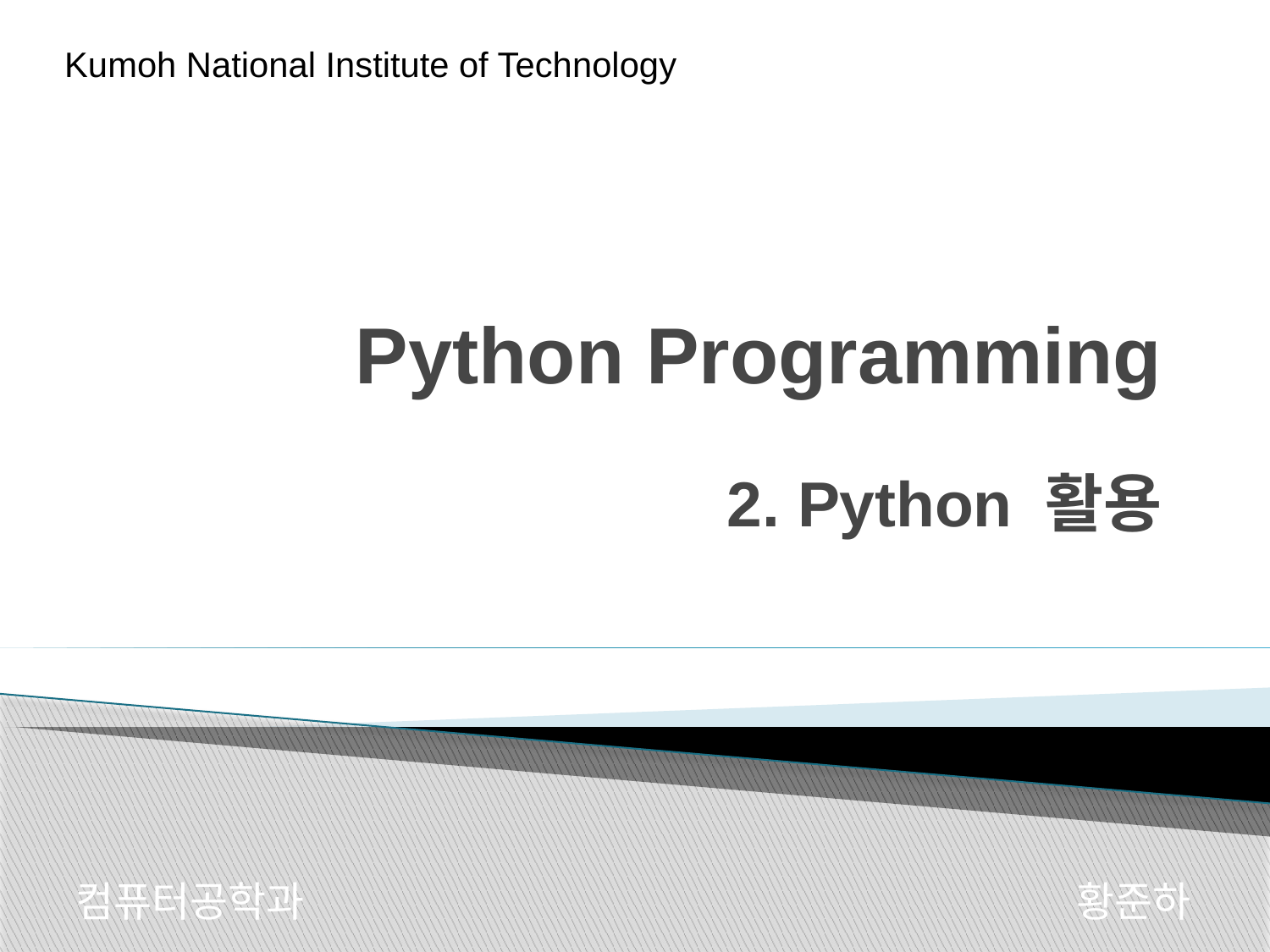

Kumoh National Institute of Technology
# Python Programming
2. Python 활용

컴퓨터공학과

황준하